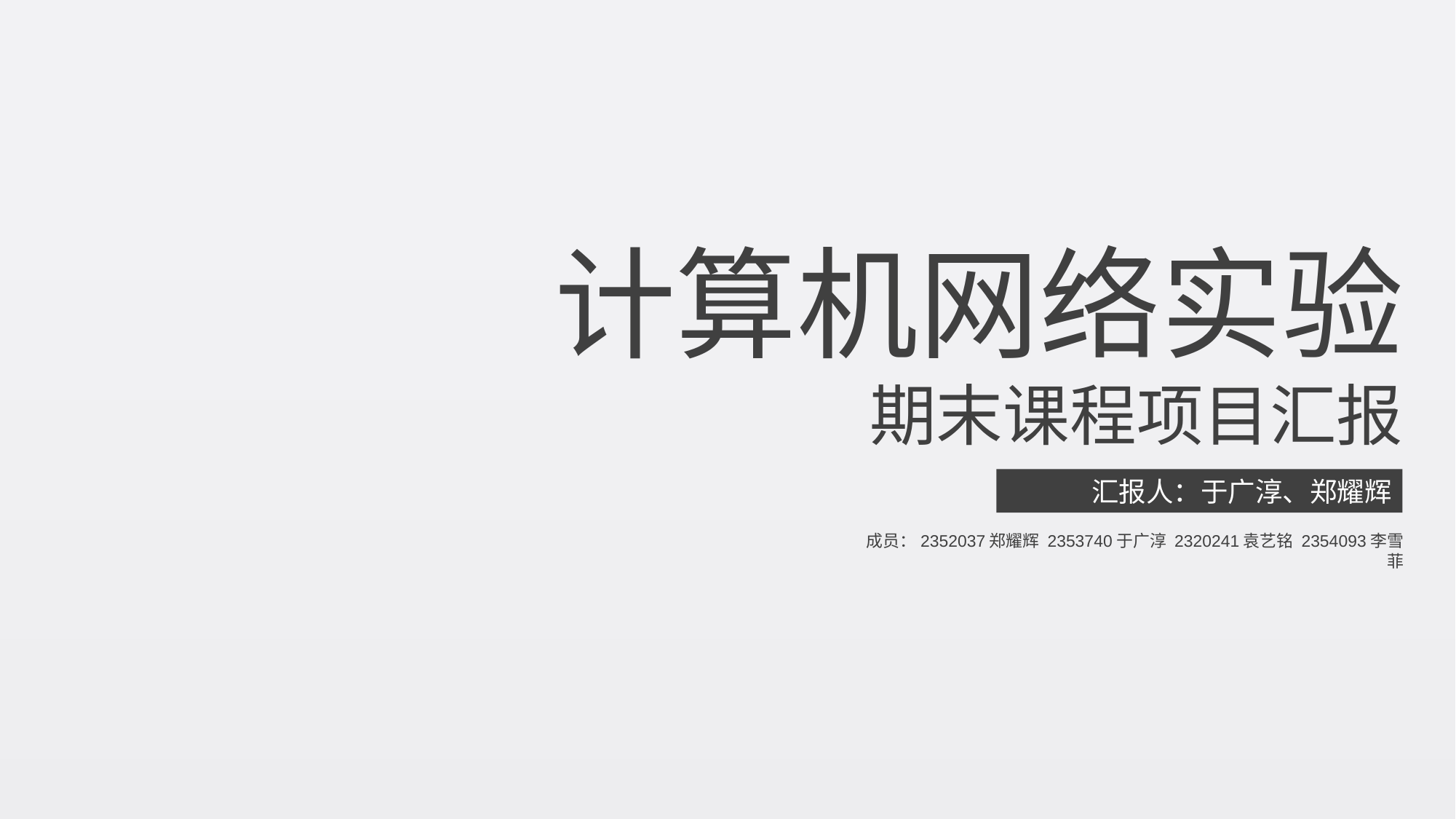

计算机网络实验
期末课程项目汇报
汇报人：于广淳、郑耀辉
成员：2352037郑耀辉 2353740于广淳 2320241袁艺铭 2354093李雪菲